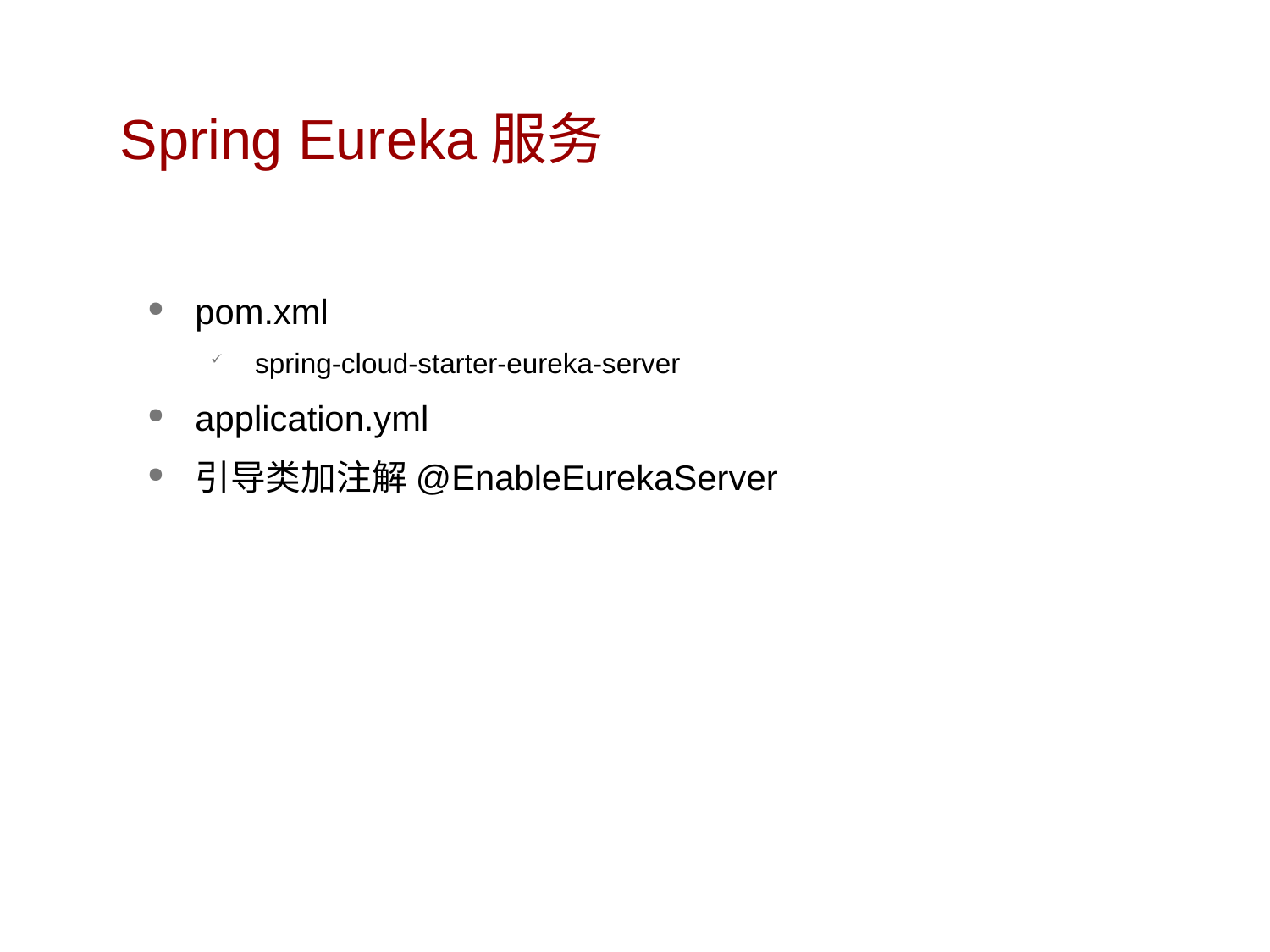

# Spring Eureka服务
pom.xml
spring-cloud-starter-eureka-server
application.yml
引导类加注解@EnableEurekaServer